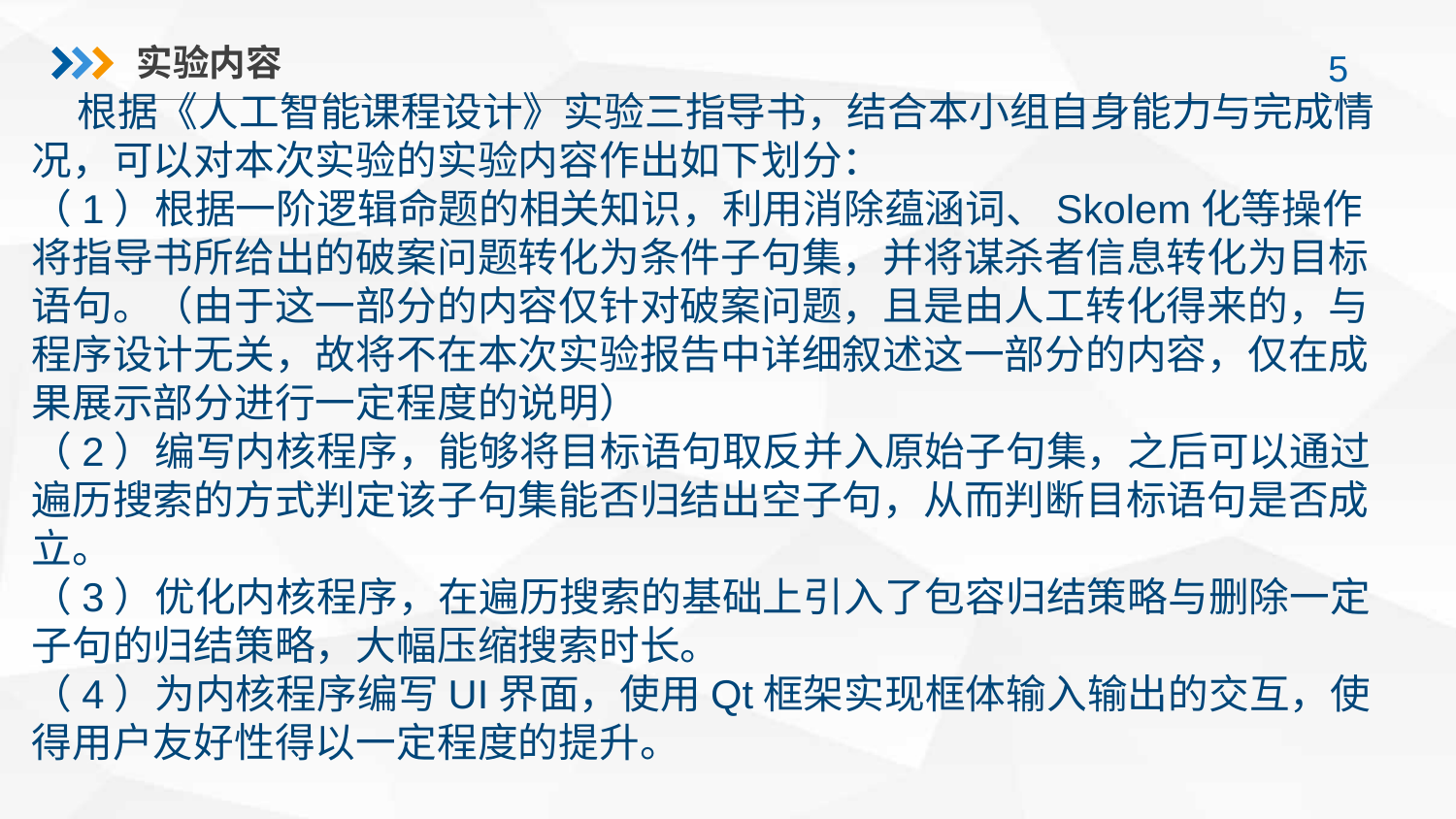

实验内容
    根据《人工智能课程设计》实验三指导书，结合本小组自身能力与完成情况，可以对本次实验的实验内容作出如下划分：
（1）根据一阶逻辑命题的相关知识，利用消除蕴涵词、Skolem化等操作将指导书所给出的破案问题转化为条件子句集，并将谋杀者信息转化为目标语句。（由于这一部分的内容仅针对破案问题，且是由人工转化得来的，与程序设计无关，故将不在本次实验报告中详细叙述这一部分的内容，仅在成果展示部分进行一定程度的说明）
（2）编写内核程序，能够将目标语句取反并入原始子句集，之后可以通过遍历搜索的方式判定该子句集能否归结出空子句，从而判断目标语句是否成立。
（3）优化内核程序，在遍历搜索的基础上引入了包容归结策略与删除一定子句的归结策略，大幅压缩搜索时长。
（4）为内核程序编写UI界面，使用Qt框架实现框体输入输出的交互，使得用户友好性得以一定程度的提升。